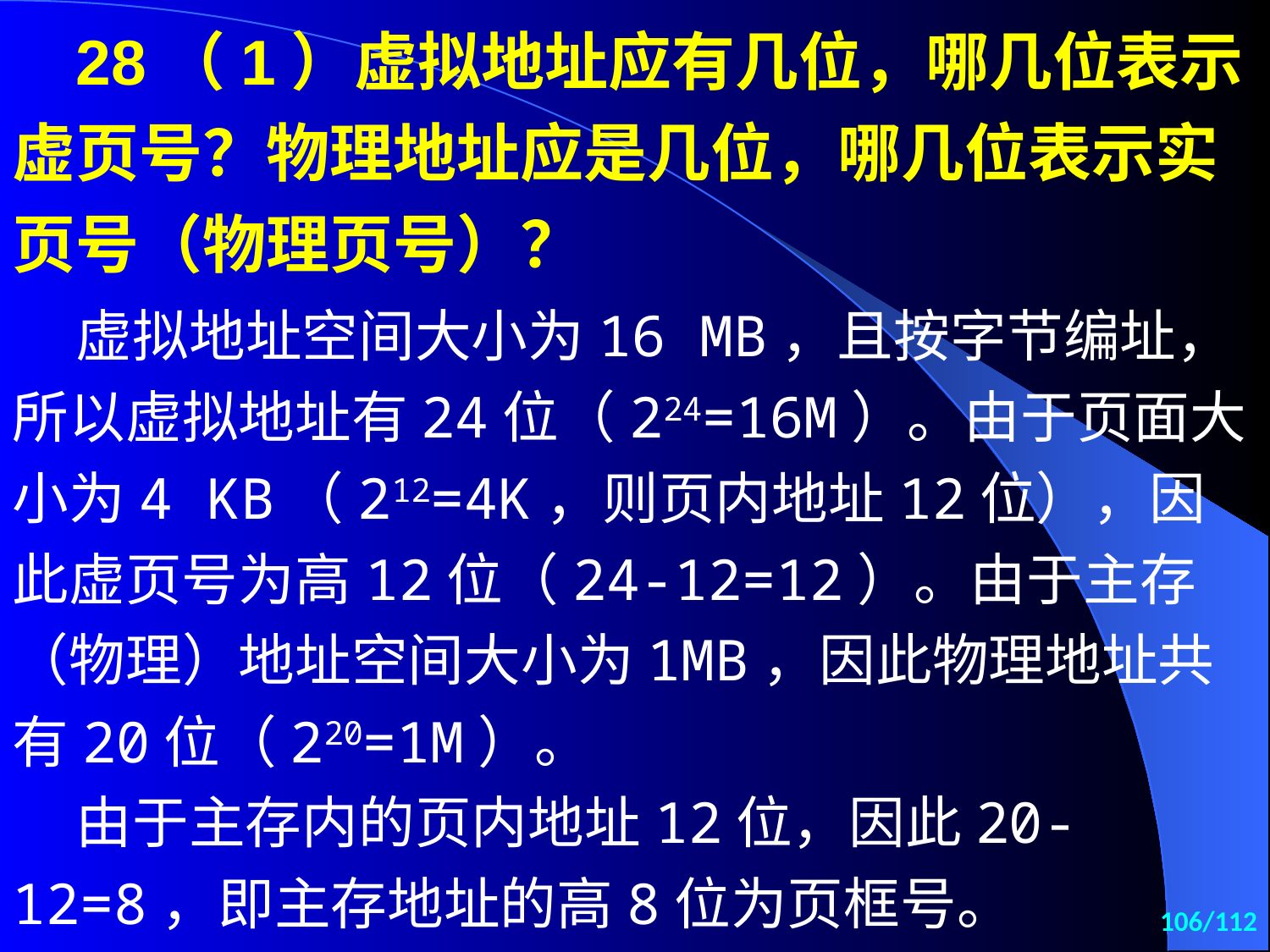

28（1）虚拟地址应有几位，哪几位表示虚页号？物理地址应是几位，哪几位表示实页号（物理页号）？
虚拟地址空间大小为16 MB，且按字节编址，所以虚拟地址有24位（224=16M）。由于页面大小为4 KB（212=4K，则页内地址12位），因此虚页号为高12位（24-12=12）。由于主存（物理）地址空间大小为1MB，因此物理地址共有20位（220=1M）。
由于主存内的页内地址12位，因此20-12=8，即主存地址的高8位为页框号。
106/112